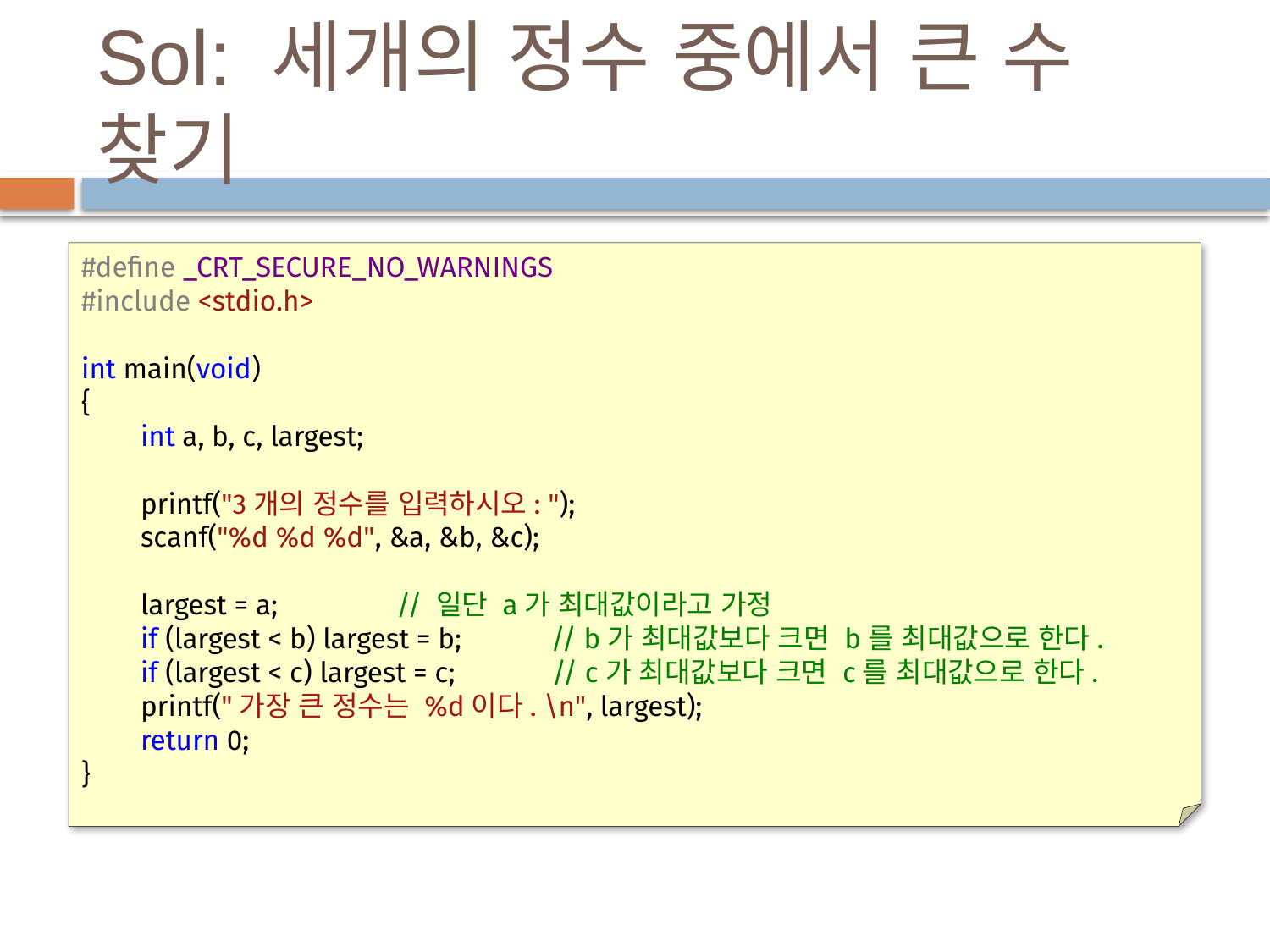

# Sol: 세개의 정수 중에서 큰 수 찾기
#define _CRT_SECURE_NO_WARNINGS
#include <stdio.h>

int main(void)
{
        int a, b, c, largest;

        printf("3개의 정수를 입력하시오: ");
        scanf("%d %d %d", &a, &b, &c);

        largest = a;                // 일단 a가 최대값이라고 가정
        if (largest < b) largest = b;            // b가 최대값보다 크면 b를 최대값으로 한다.
        if (largest < c) largest = c;             // c가 최대값보다 크면 c를 최대값으로 한다.
        printf("가장 큰 정수는 %d이다. \n", largest);
        return 0;
}